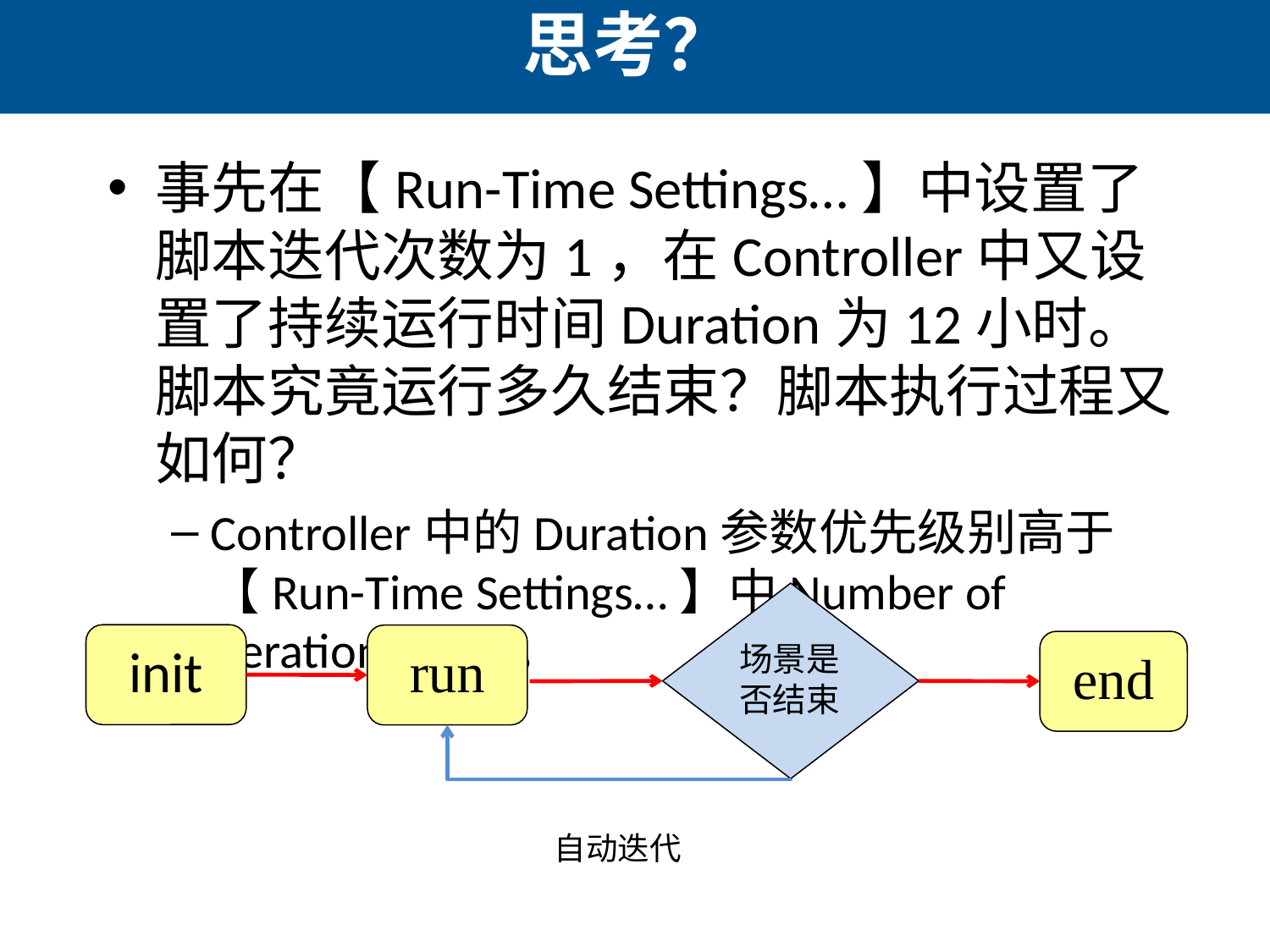

# 思考？
事先在【Run-Time Settings…】中设置了脚本迭代次数为1，在Controller中又设置了持续运行时间Duration为12小时。脚本究竟运行多久结束？脚本执行过程又如何？
Controller中的Duration参数优先级别高于【Run-Time Settings…】中Number of Iterations参数。

场景是否结束
init
run
end
自动迭代